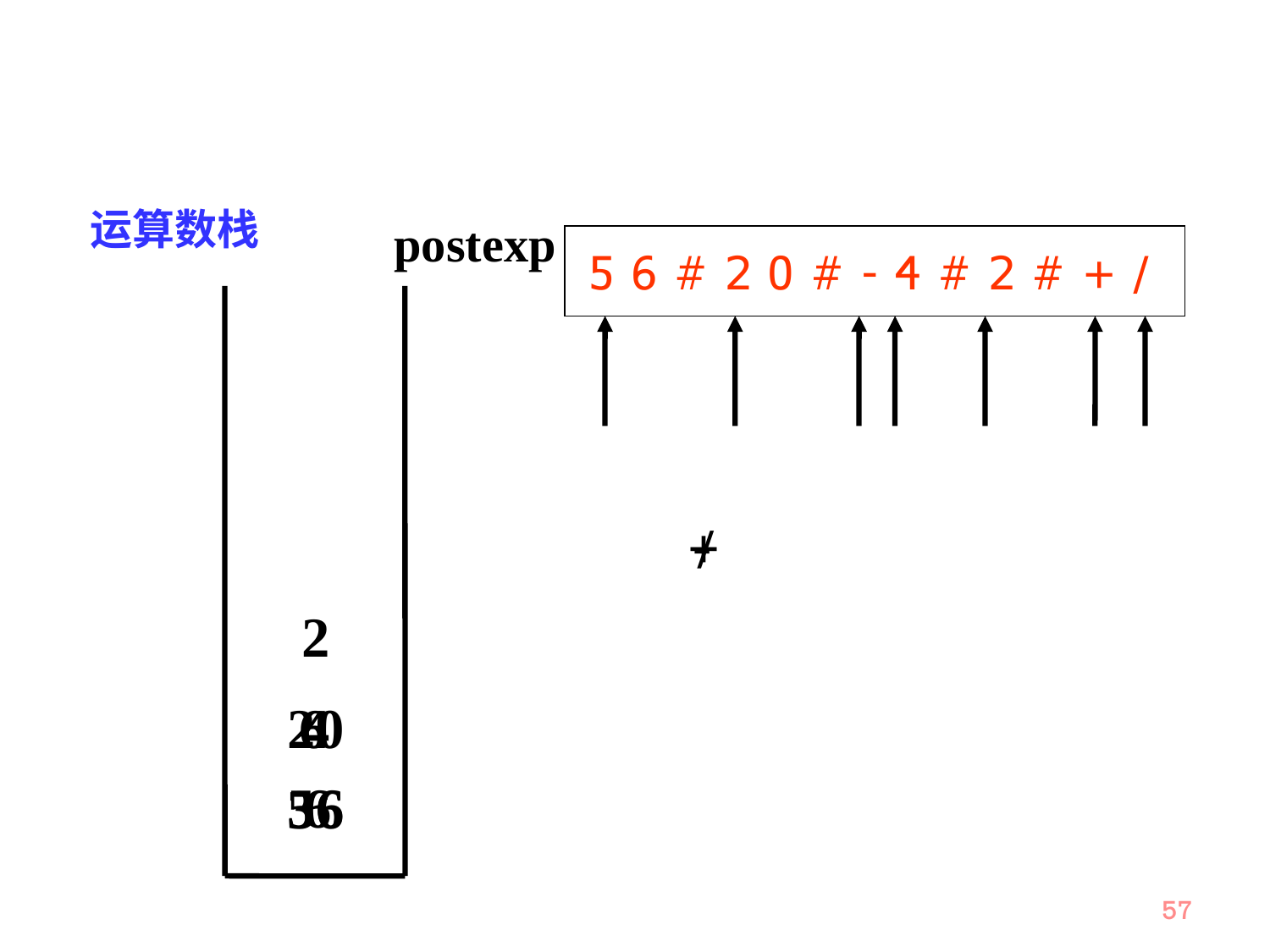

运算数栈
postexp
5 6 # 2 0 # - 4 # 2 # + /

-
+
/
2
6
4
20
56
6
36

57